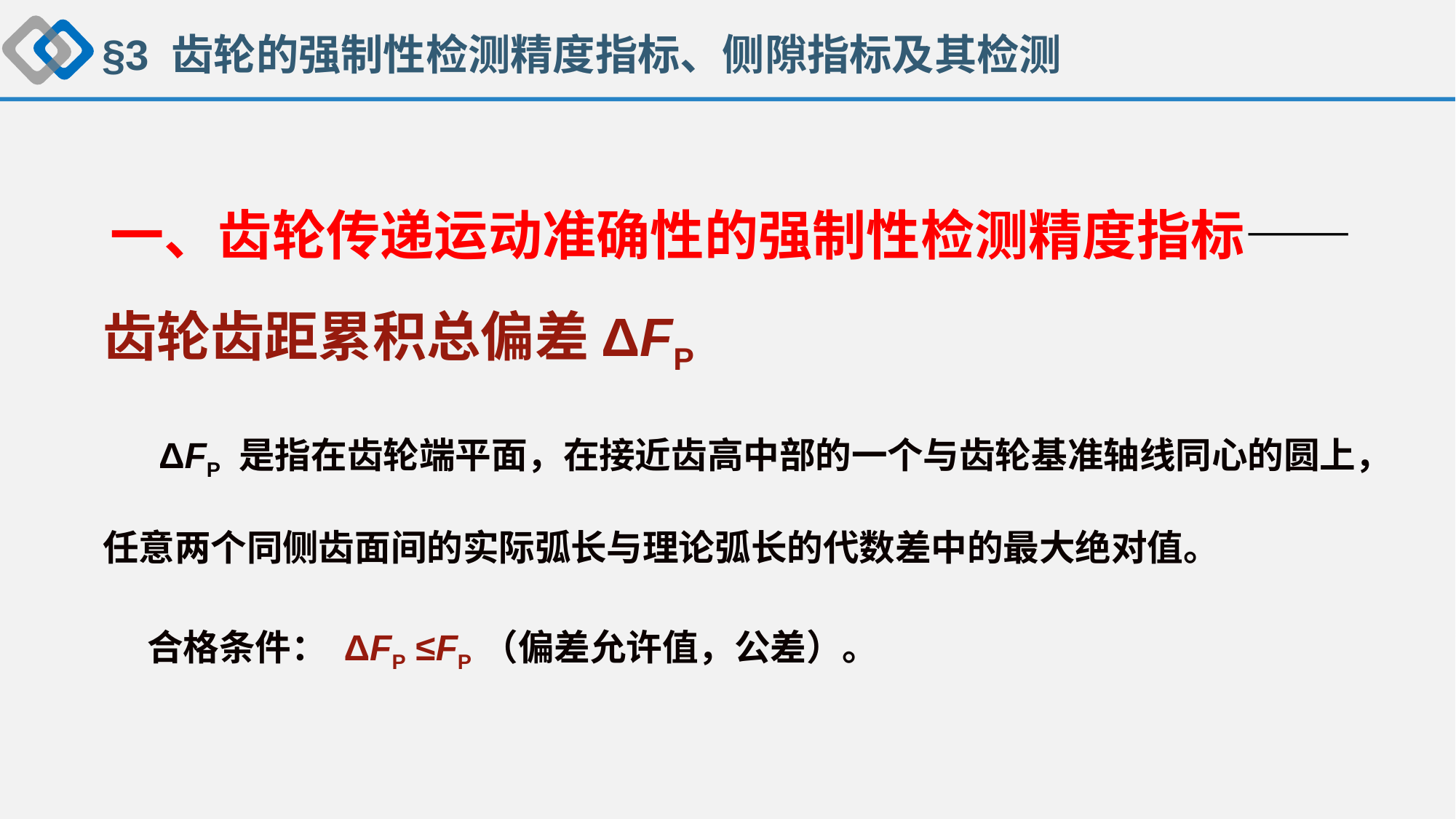

# §3 齿轮的强制性检测精度指标、侧隙指标及其检测
    一、齿轮传递运动准确性的强制性检测精度指标——齿轮齿距累积总偏差ΔFP
           ΔFP 是指在齿轮端平面，在接近齿高中部的一个与齿轮基准轴线同心的圆上，任意两个同侧齿面间的实际弧长与理论弧长的代数差中的最大绝对值。
           合格条件： ΔFP ≤FP （偏差允许值，公差）。